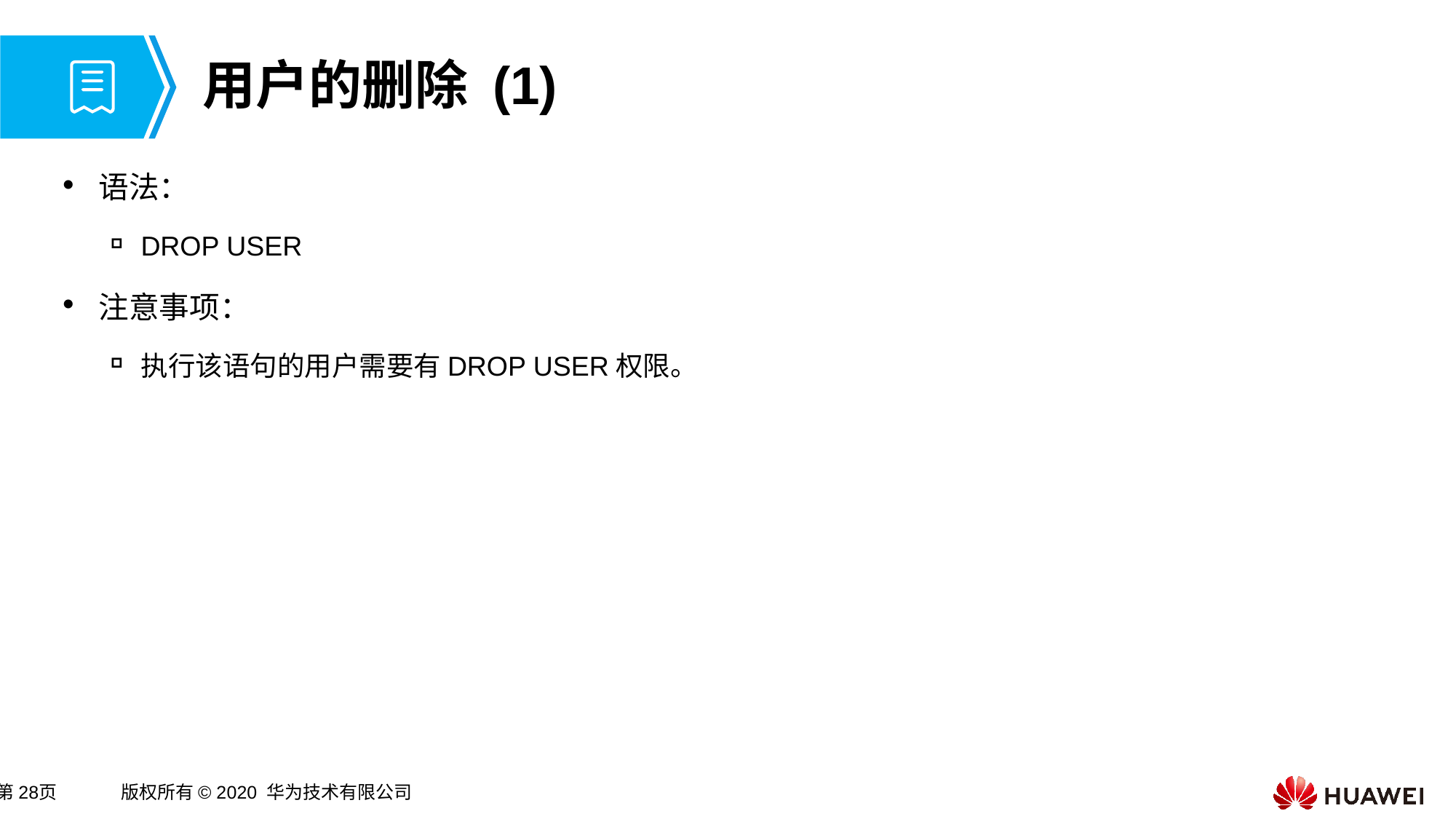

# 用户的删除 (1)
语法：
DROP USER
注意事项：
执行该语句的用户需要有DROP USER权限。